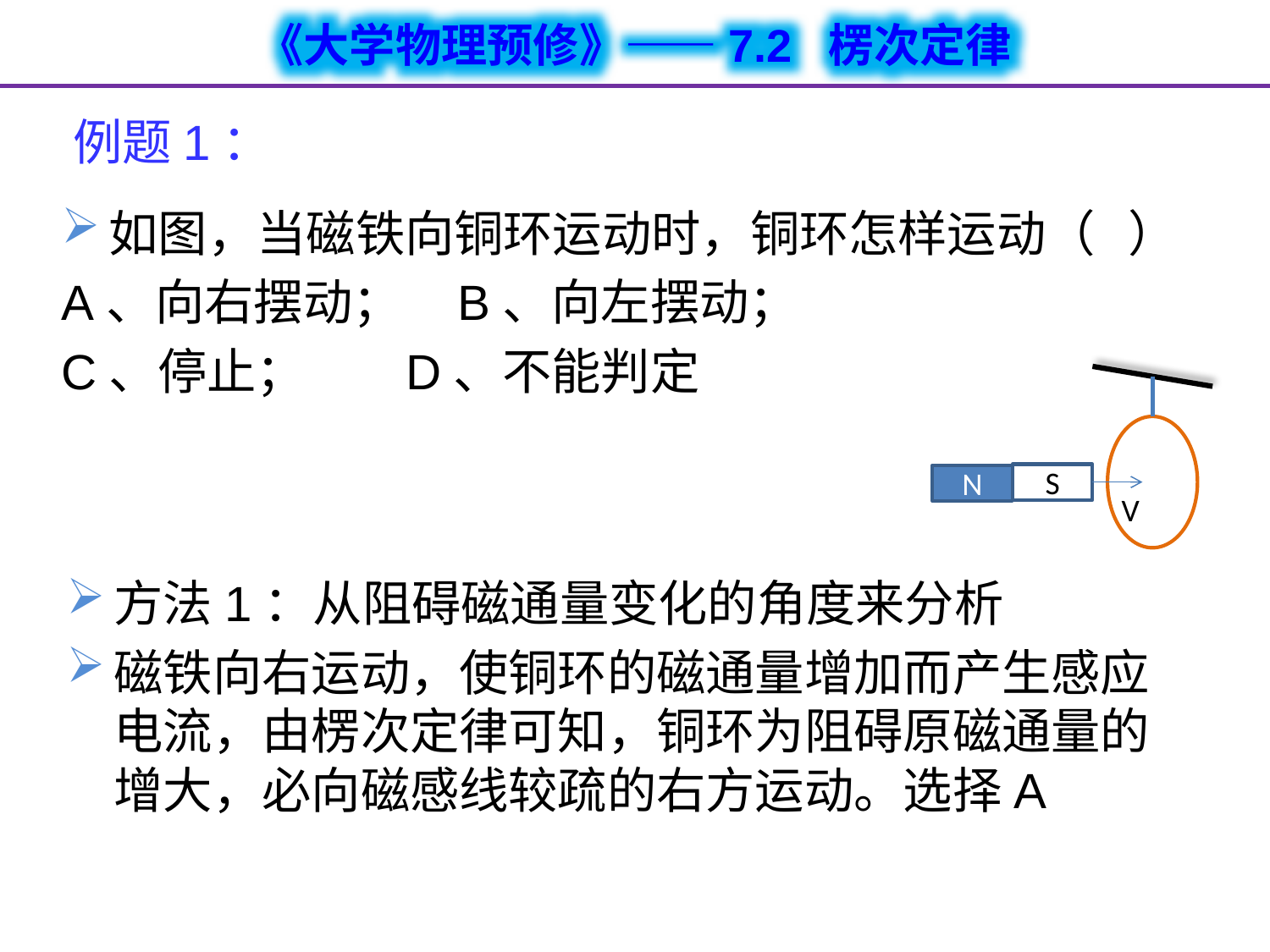

# 例题1：
如图，当磁铁向铜环运动时，铜环怎样运动（   ）
A、向右摆动；    B、向左摆动；
C、停止；        D、不能判定

S
N
V
方法1：从阻碍磁通量变化的角度来分析
磁铁向右运动，使铜环的磁通量增加而产生感应电流，由楞次定律可知，铜环为阻碍原磁通量的增大，必向磁感线较疏的右方运动。选择A